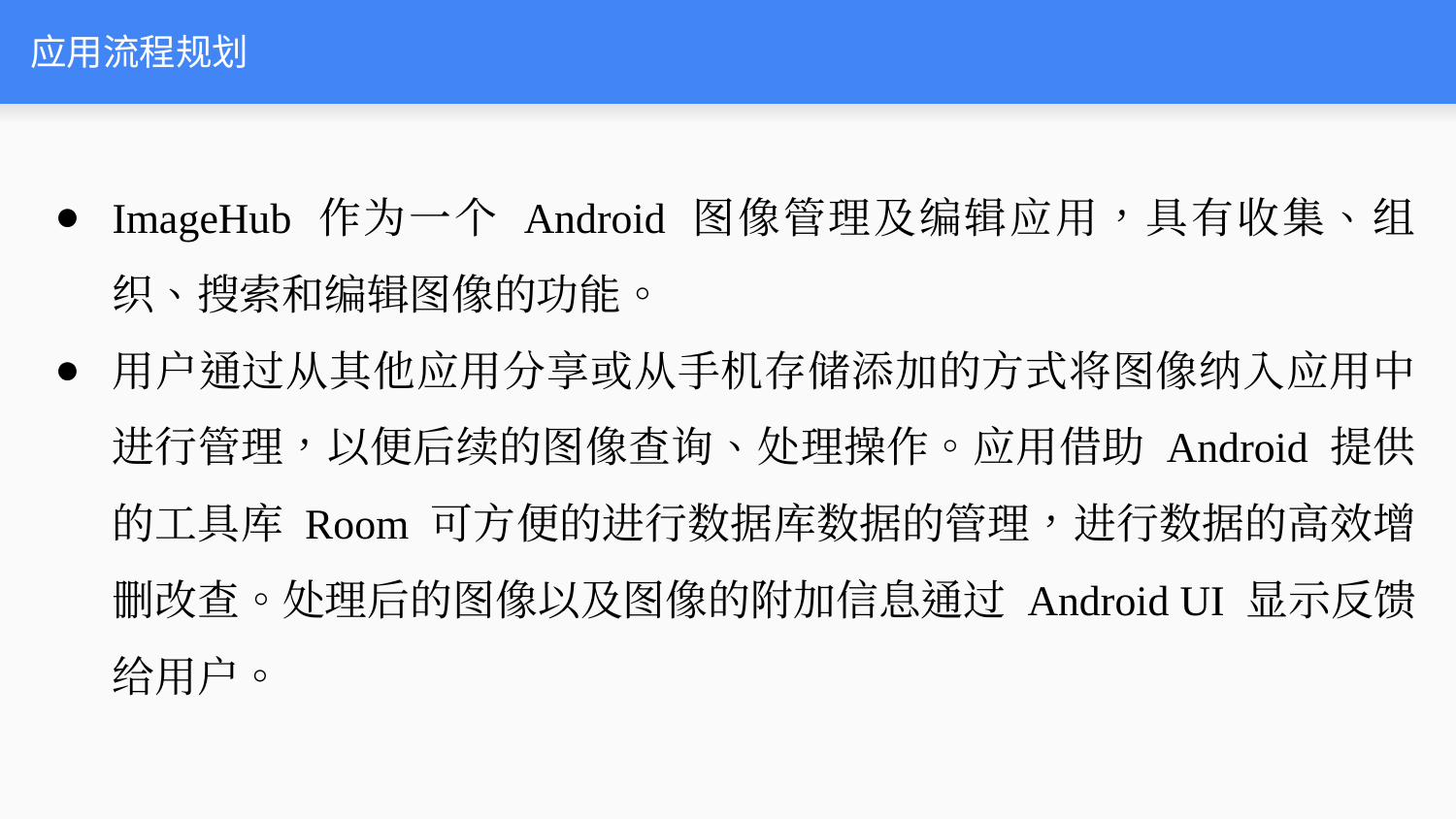

# 应用流程规划
ImageHub 作为一个 Android 图像管理及编辑应用，具有收集、组织、搜索和编辑图像的功能。
用户通过从其他应用分享或从手机存储添加的方式将图像纳入应用中进行管理，以便后续的图像查询、处理操作。应用借助 Android 提供的工具库 Room 可方便的进行数据库数据的管理，进行数据的高效增删改查。处理后的图像以及图像的附加信息通过 Android UI 显示反馈给用户。